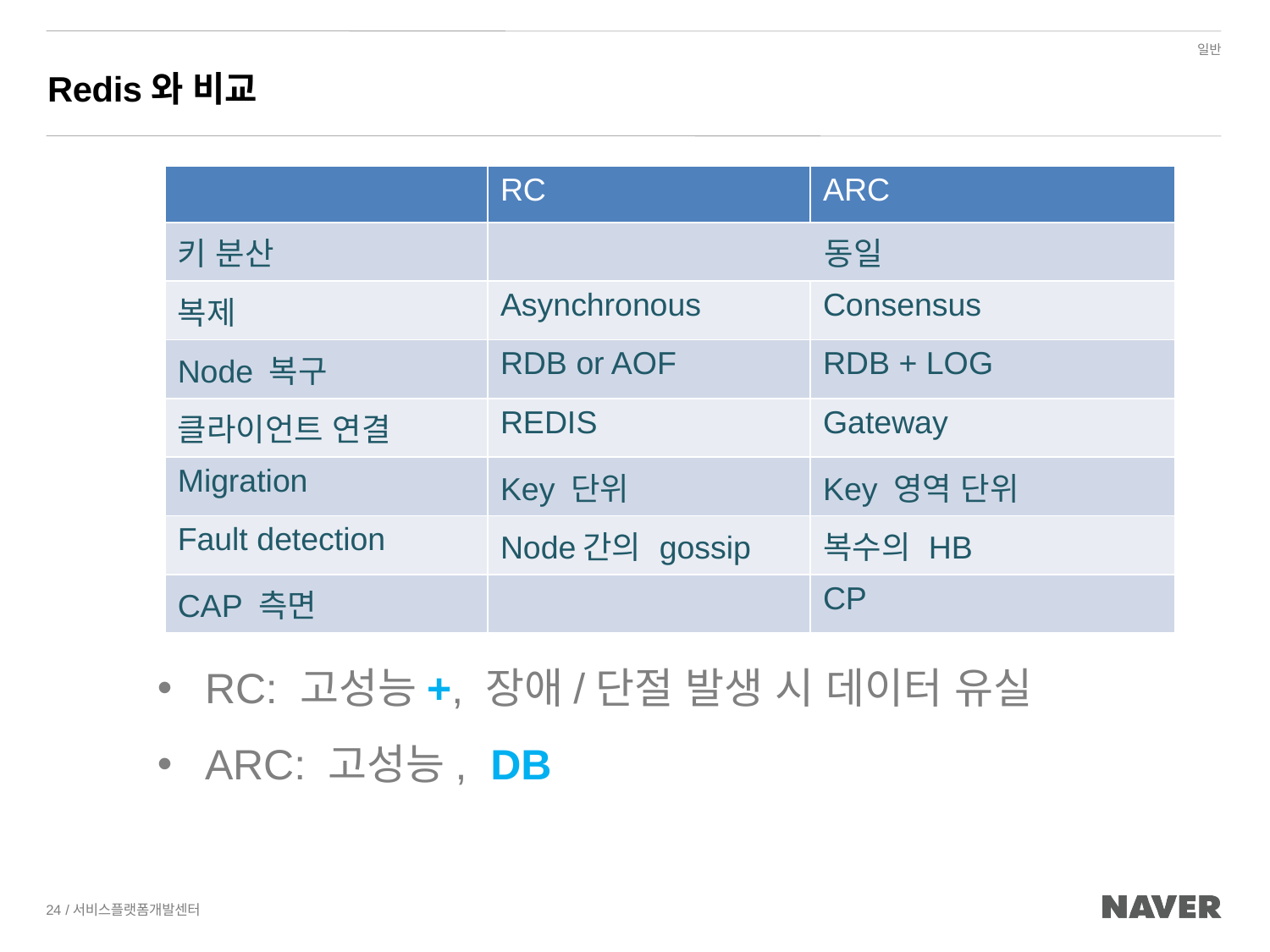

# Redis와 비교
|  | RC | ARC |
| --- | --- | --- |
| 키 분산 | 동일 |  |
| 복제 | Asynchronous | Consensus |
| Node 복구 | RDB or AOF | RDB + LOG |
| 클라이언트 연결 | REDIS | Gateway |
| Migration | Key 단위 | Key 영역 단위 |
| Fault detection | Node간의 gossip | 복수의 HB |
| CAP 측면 |  | CP |
RC: 고성능+, 장애/단절 발생 시 데이터 유실
ARC: 고성능,  DB